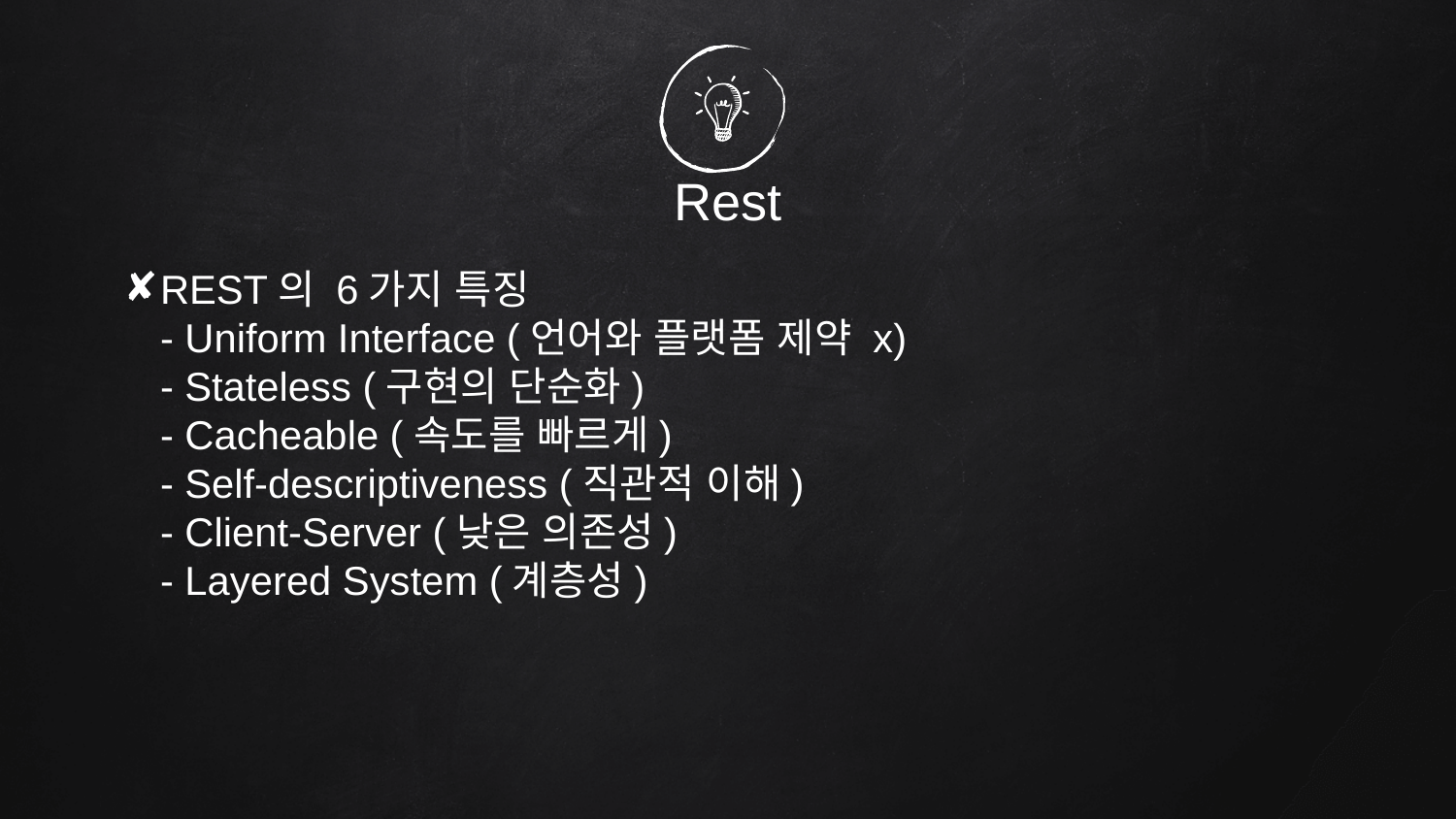

# Rest
REST의 6가지 특징
	- Uniform Interface (언어와 플랫폼 제약 x)
	- Stateless (구현의 단순화)
	- Cacheable (속도를 빠르게)
	- Self-descriptiveness (직관적 이해)
	- Client-Server (낮은 의존성)
	- Layered System (계층성)